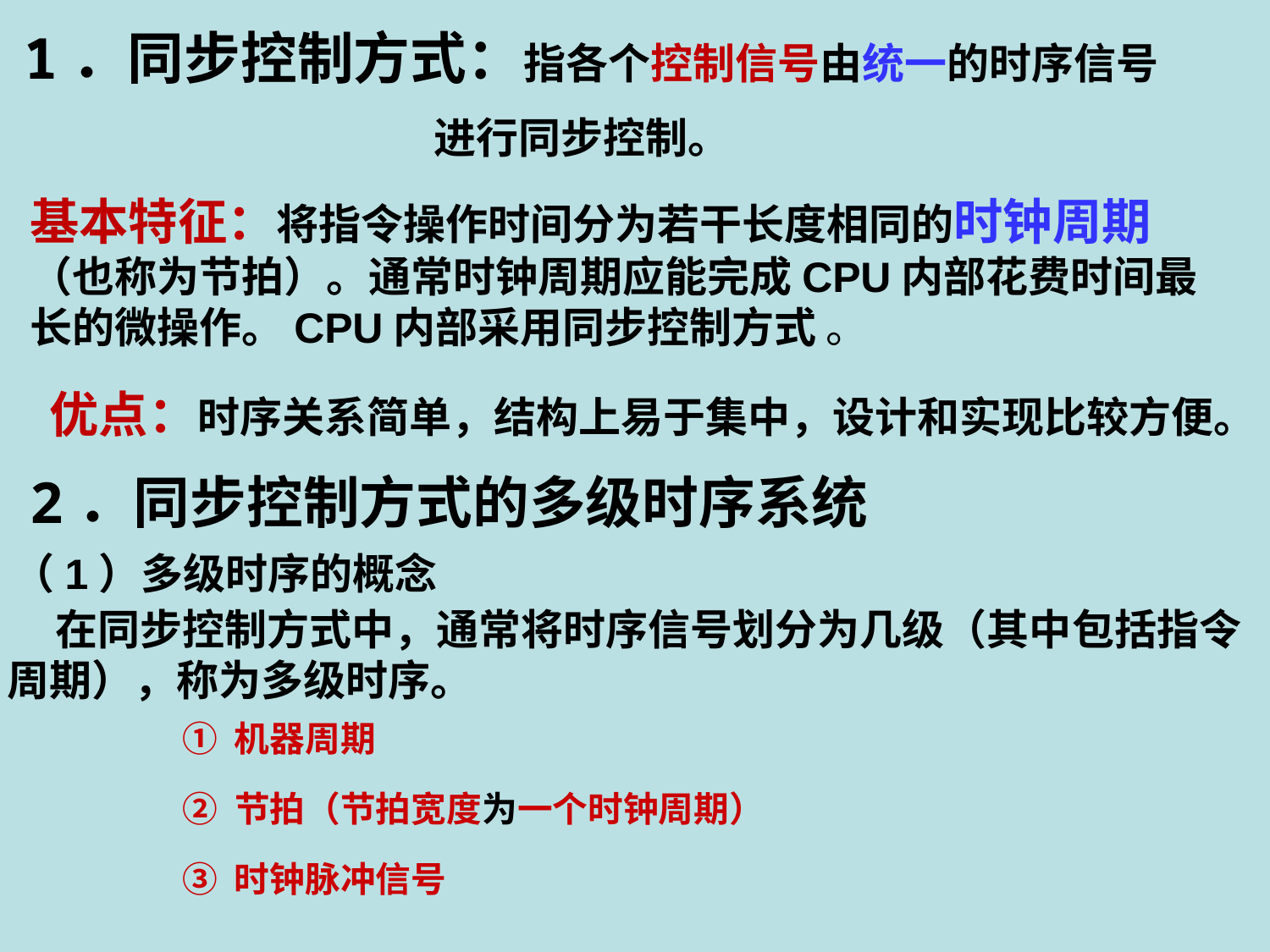

1．同步控制方式：指各个控制信号由统一的时序信号
                                          进行同步控制。
基本特征：将指令操作时间分为若干长度相同的时钟周期（也称为节拍）。通常时钟周期应能完成CPU内部花费时间最长的微操作。CPU内部采用同步控制方式 。
优点：时序关系简单，结构上易于集中，设计和实现比较方便。
2．同步控制方式的多级时序系统
（1）多级时序的概念
    在同步控制方式中，通常将时序信号划分为几级（其中包括指令周期），称为多级时序。
① 机器周期
② 节拍（节拍宽度为一个时钟周期）
③ 时钟脉冲信号